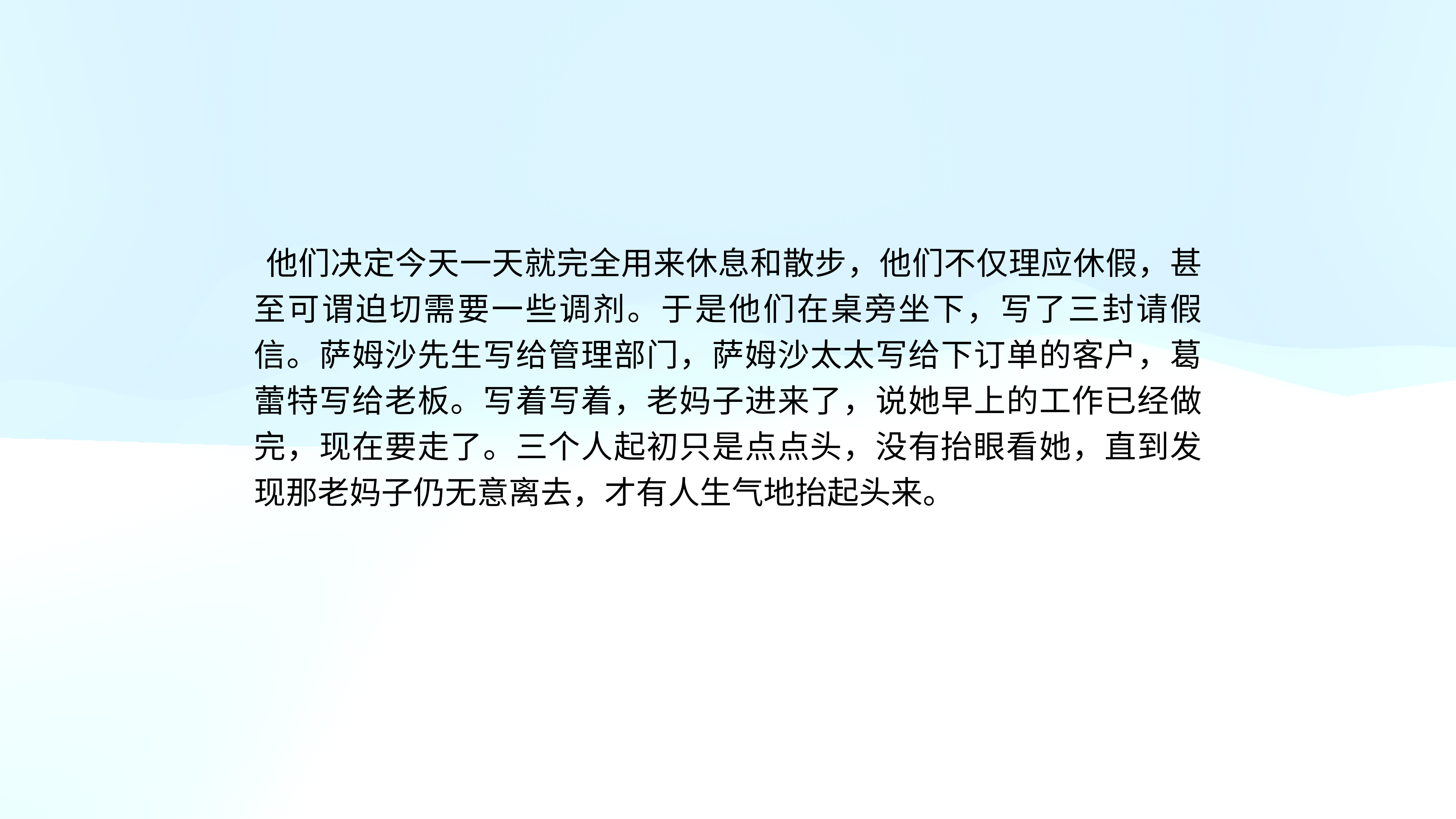

他们决定今天一天就完全用来休息和散步，他们不仅理应休假，甚至可谓迫切需要一些调剂。于是他们在桌旁坐下，写了三封请假信。萨姆沙先生写给管理部门，萨姆沙太太写给下订单的客户，葛蕾特写给老板。写着写着，老妈子进来了，说她早上的工作已经做完，现在要走了。三个人起初只是点点头，没有抬眼看她，直到发现那老妈子仍无意离去，才有人生气地抬起头来。